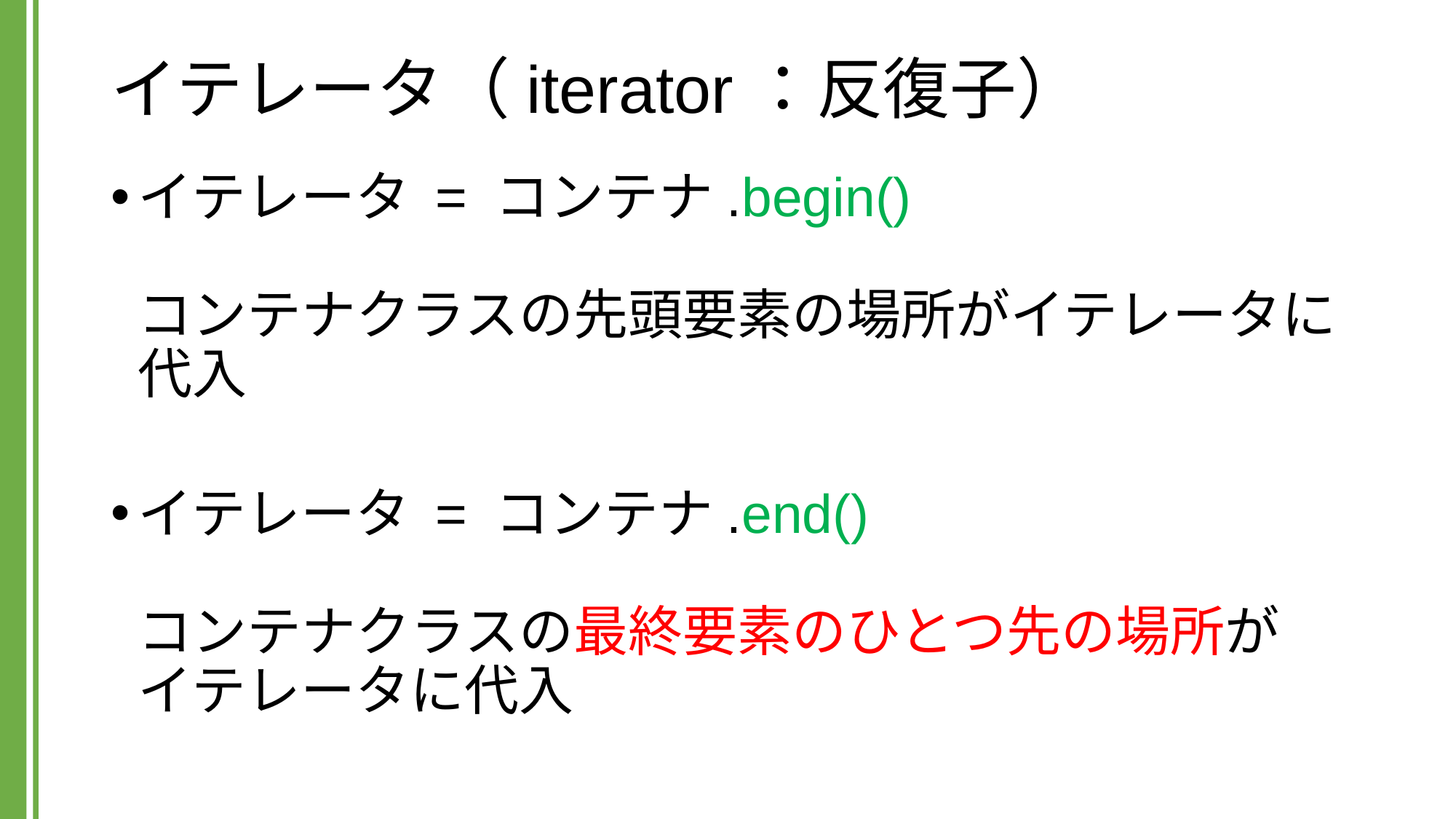

# イテレータ（iterator：反復子）
イテレータ = コンテナ.begin()
コンテナクラスの先頭要素の場所がイテレータに
代入
イテレータ = コンテナ.end()
コンテナクラスの最終要素のひとつ先の場所が
イテレータに代入